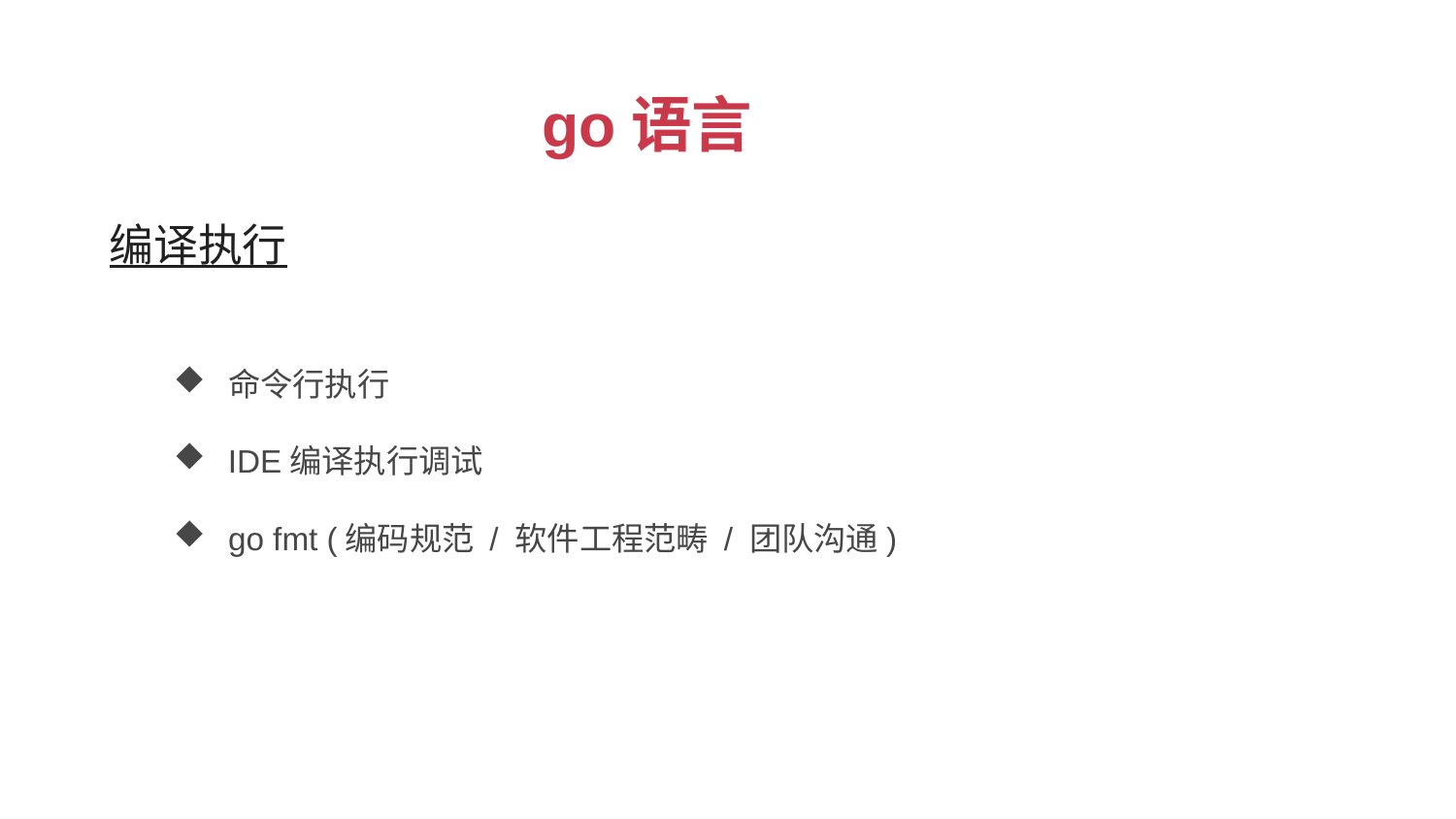

go语言
 编译执行
命令行执行
IDE编译执行调试
go fmt (编码规范 / 软件工程范畴 / 团队沟通)